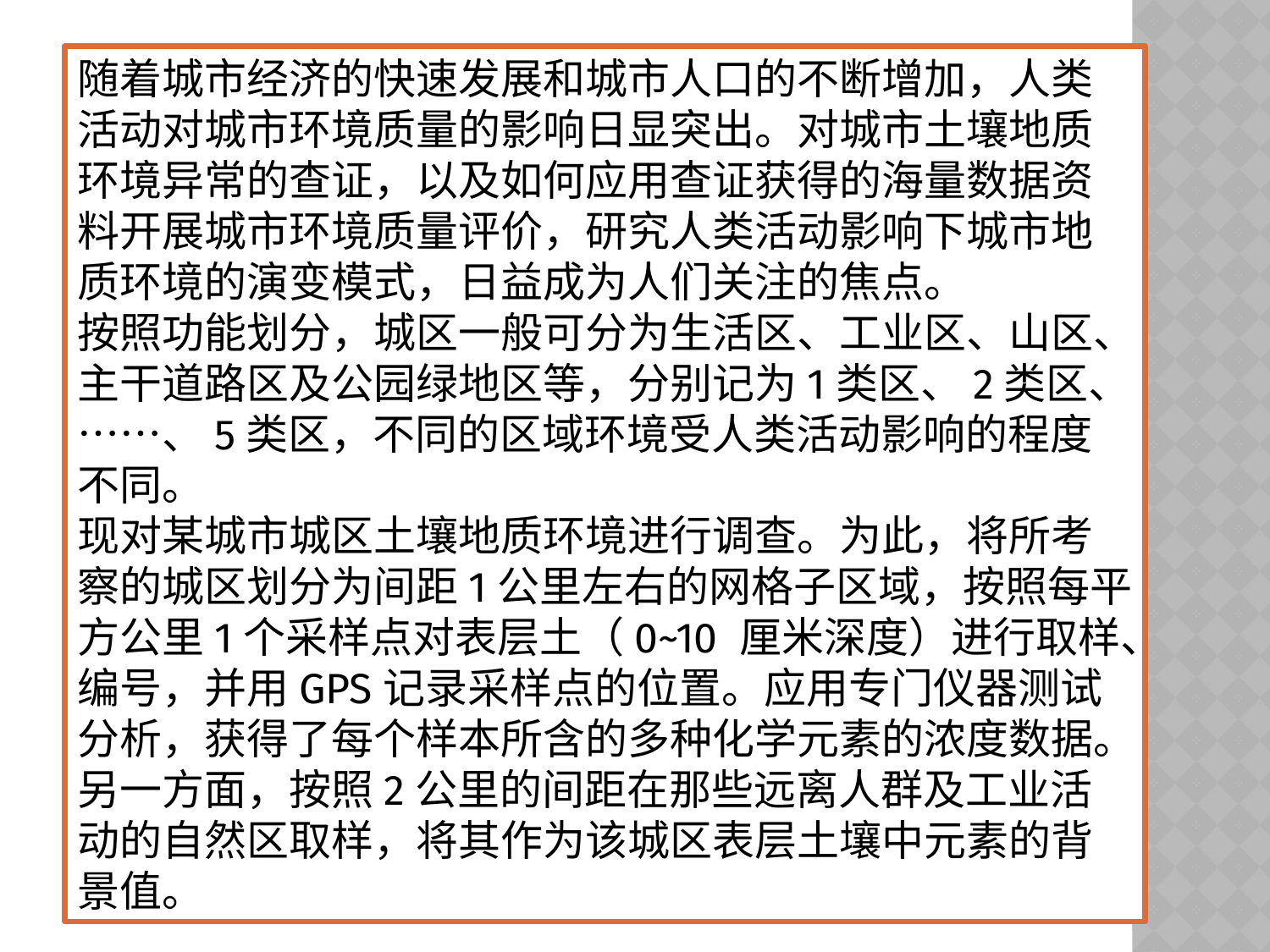

随着城市经济的快速发展和城市人口的不断增加，人类活动对城市环境质量的影响日显突出。对城市土壤地质环境异常的查证，以及如何应用查证获得的海量数据资料开展城市环境质量评价，研究人类活动影响下城市地质环境的演变模式，日益成为人们关注的焦点。
按照功能划分，城区一般可分为生活区、工业区、山区、主干道路区及公园绿地区等，分别记为1类区、2类区、……、5类区，不同的区域环境受人类活动影响的程度不同。
现对某城市城区土壤地质环境进行调查。为此，将所考察的城区划分为间距1公里左右的网格子区域，按照每平方公里1个采样点对表层土（0~10 厘米深度）进行取样、编号，并用GPS记录采样点的位置。应用专门仪器测试分析，获得了每个样本所含的多种化学元素的浓度数据。另一方面，按照2公里的间距在那些远离人群及工业活动的自然区取样，将其作为该城区表层土壤中元素的背景值。